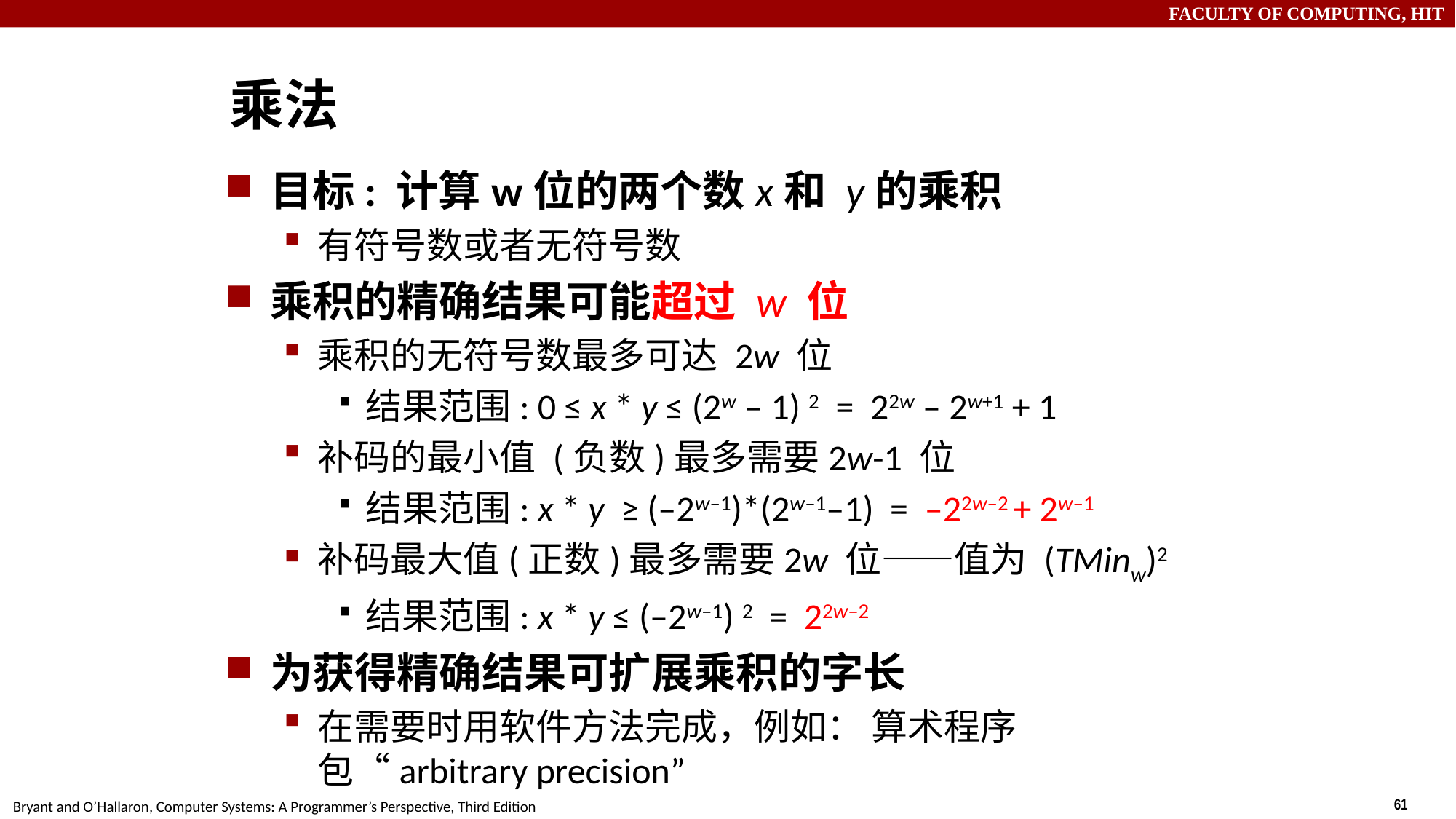

# 乘法
目标: 计算w位的两个数x和 y的乘积
有符号数或者无符号数
乘积的精确结果可能超过 w 位
乘积的无符号数最多可达 2w 位
结果范围: 0 ≤ x * y ≤ (2w – 1) 2  =  22w – 2w+1 + 1
补码的最小值 (负数)最多需要2w-1 位
结果范围: x * y  ≥ (–2w–1)*(2w–1–1)  =  –22w–2 + 2w–1
补码最大值(正数)最多需要2w 位——值为 (TMinw)2
结果范围: x * y ≤ (–2w–1) 2  =  22w–2
为获得精确结果可扩展乘积的字长
在需要时用软件方法完成，例如： 算术程序包“arbitrary precision”